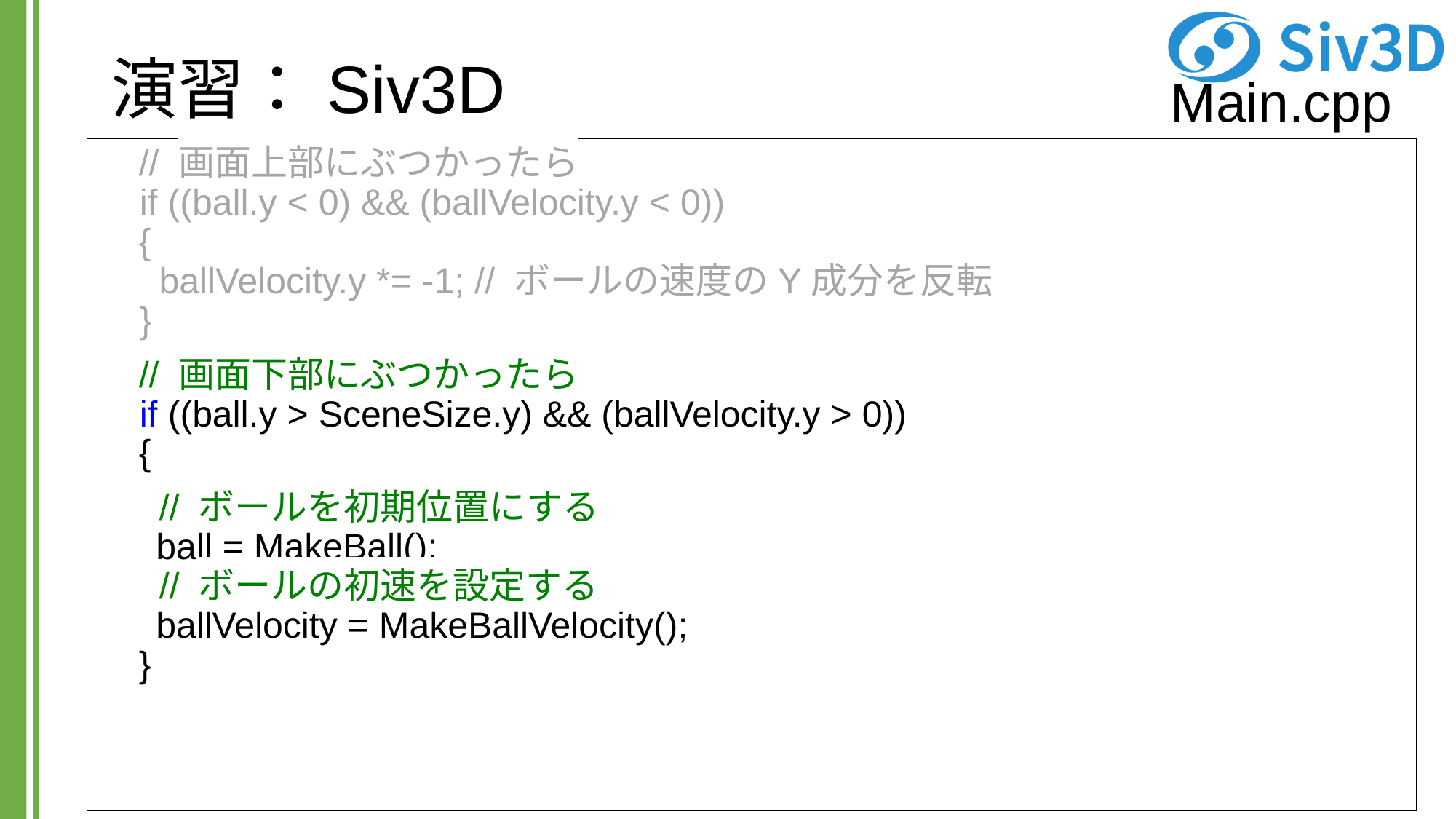

# 演習：Siv3D
Main.cpp
    // 画面上部にぶつかったら
    if ((ball.y < 0) && (ballVelocity.y < 0))
    {
      ballVelocity.y *= -1; // ボールの速度のY成分を反転
    }
    // 画面下部にぶつかったら
    if ((ball.y > SceneSize.y) && (ballVelocity.y > 0))
    {
      // ボールを初期位置にする
      ball = MakeBall();
      // ボールの初速を設定する
      ballVelocity = MakeBallVelocity();
    }